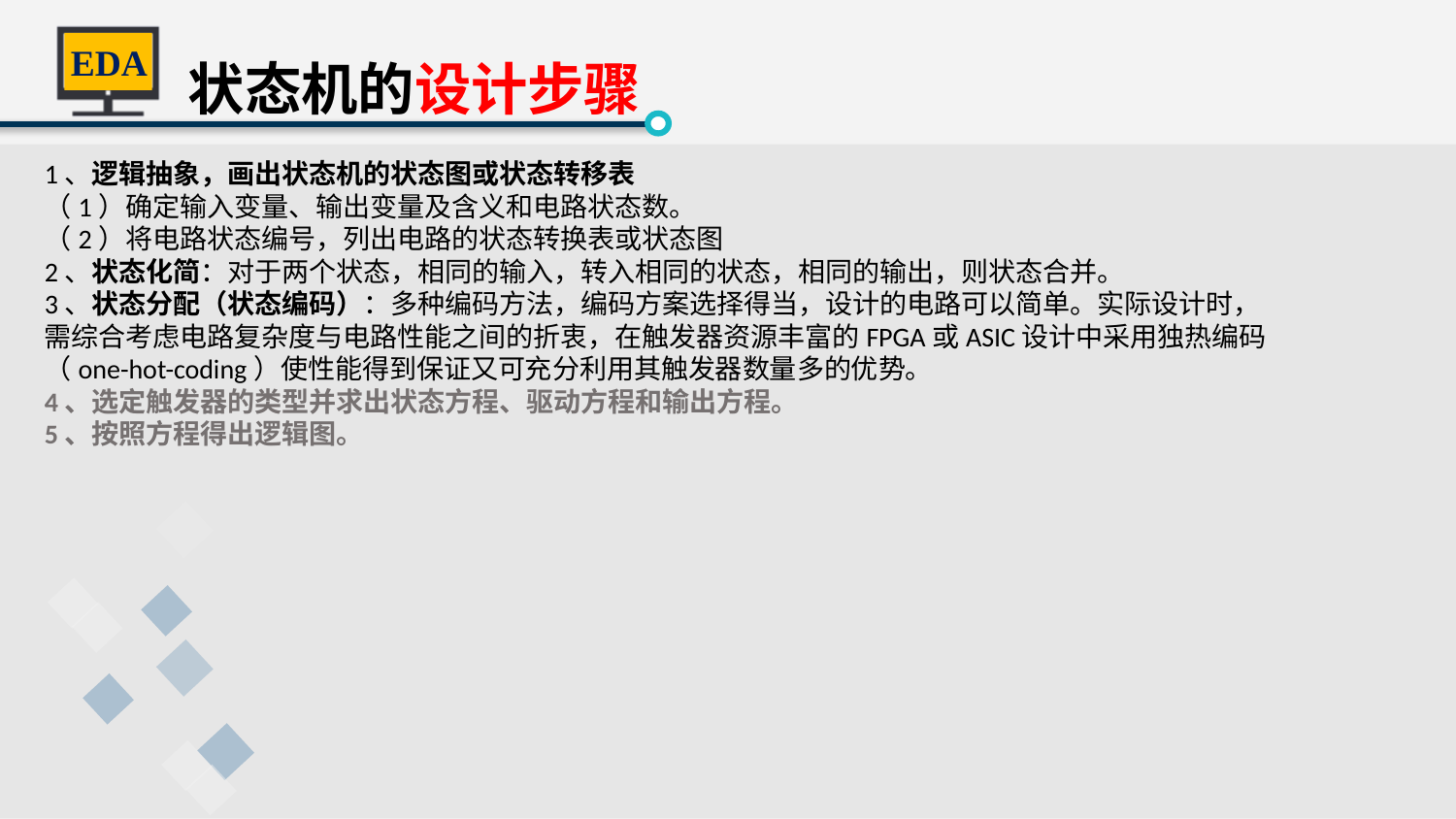

状态机的设计步骤
1、逻辑抽象，画出状态机的状态图或状态转移表
（1）确定输入变量、输出变量及含义和电路状态数。
（2）将电路状态编号，列出电路的状态转换表或状态图
2、状态化简：对于两个状态，相同的输入，转入相同的状态，相同的输出，则状态合并。
3、状态分配（状态编码）：多种编码方法，编码方案选择得当，设计的电路可以简单。实际设计时，需综合考虑电路复杂度与电路性能之间的折衷，在触发器资源丰富的FPGA或ASIC设计中采用独热编码（one-hot-coding）使性能得到保证又可充分利用其触发器数量多的优势。
4、选定触发器的类型并求出状态方程、驱动方程和输出方程。
5、按照方程得出逻辑图。